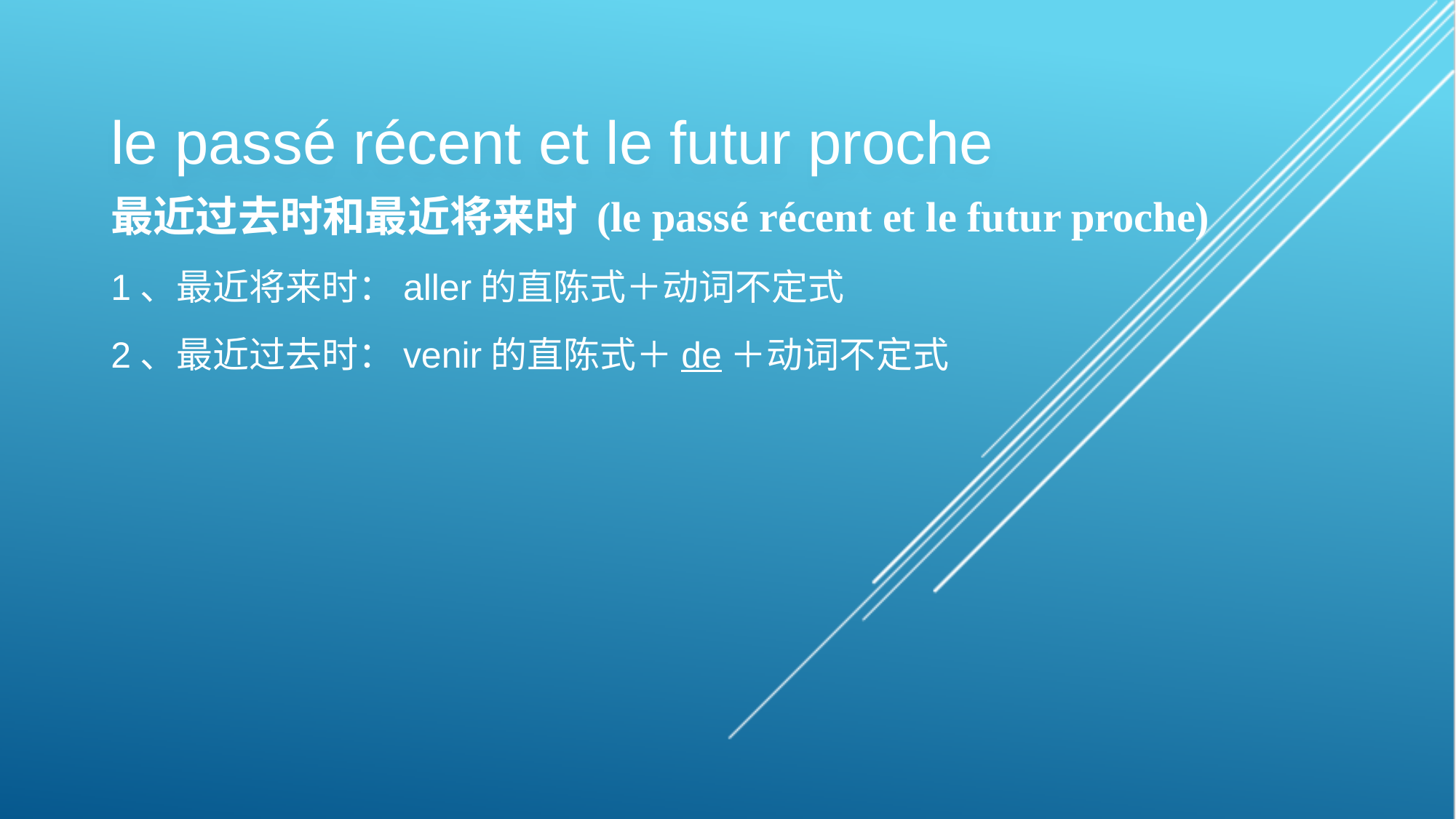

# le passé récent et le futur proche
最近过去时和最近将来时 (le passé récent et le futur proche)
1、最近将来时：aller的直陈式＋动词不定式
2、最近过去时：venir的直陈式＋de＋动词不定式